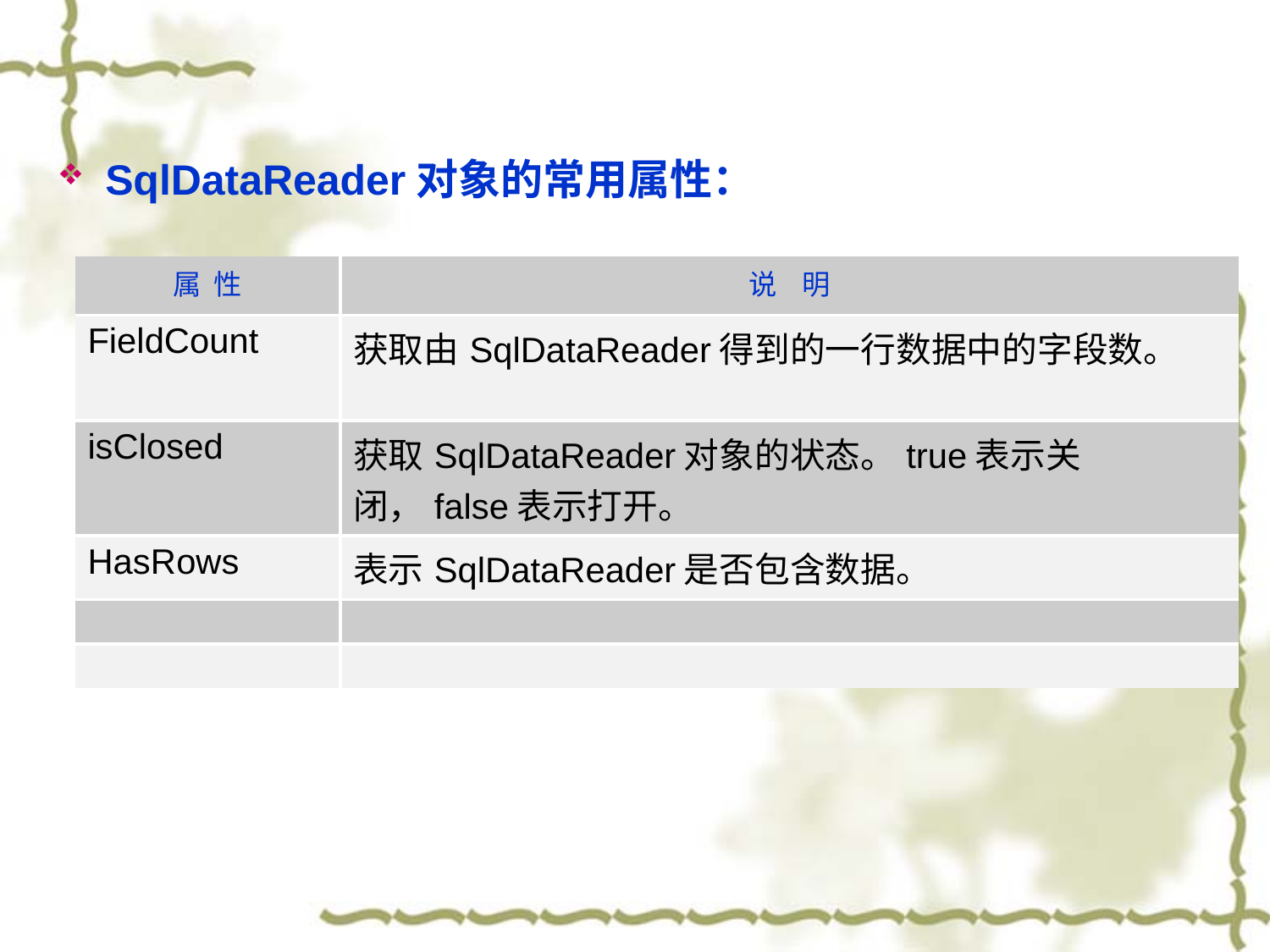

SqlDataReader对象的常用属性：
| 属 性 | 说 明 |
| --- | --- |
| FieldCount | 获取由SqlDataReader得到的一行数据中的字段数。 |
| isClosed | 获取SqlDataReader对象的状态。true表示关闭，false表示打开。 |
| HasRows | 表示SqlDataReader是否包含数据。 |
|  |  |
|  |  |